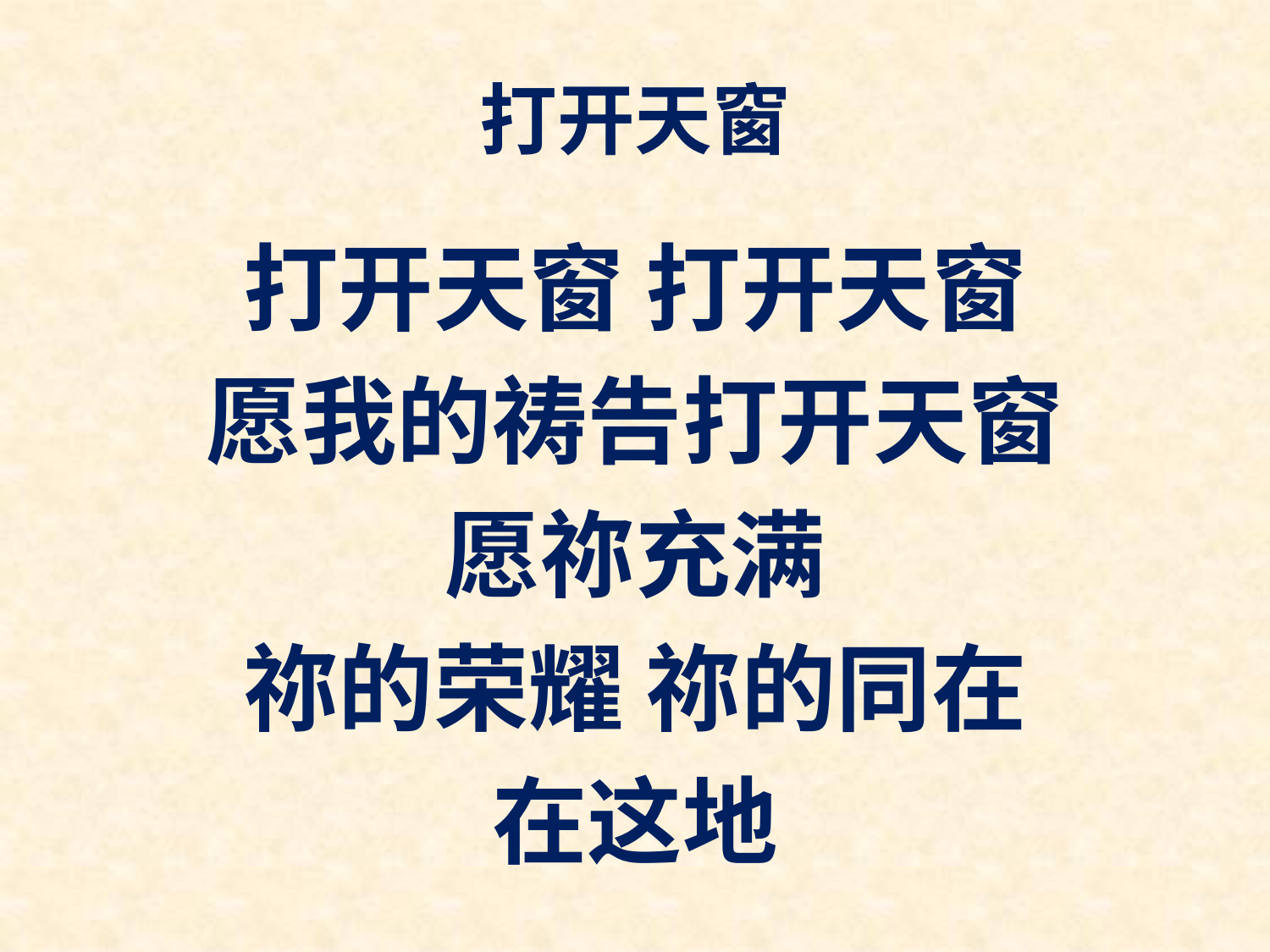

# 打开天窗
打开天窗 打开天窗
愿我的祷告打开天窗
愿祢充满
祢的荣耀 祢的同在
在这地